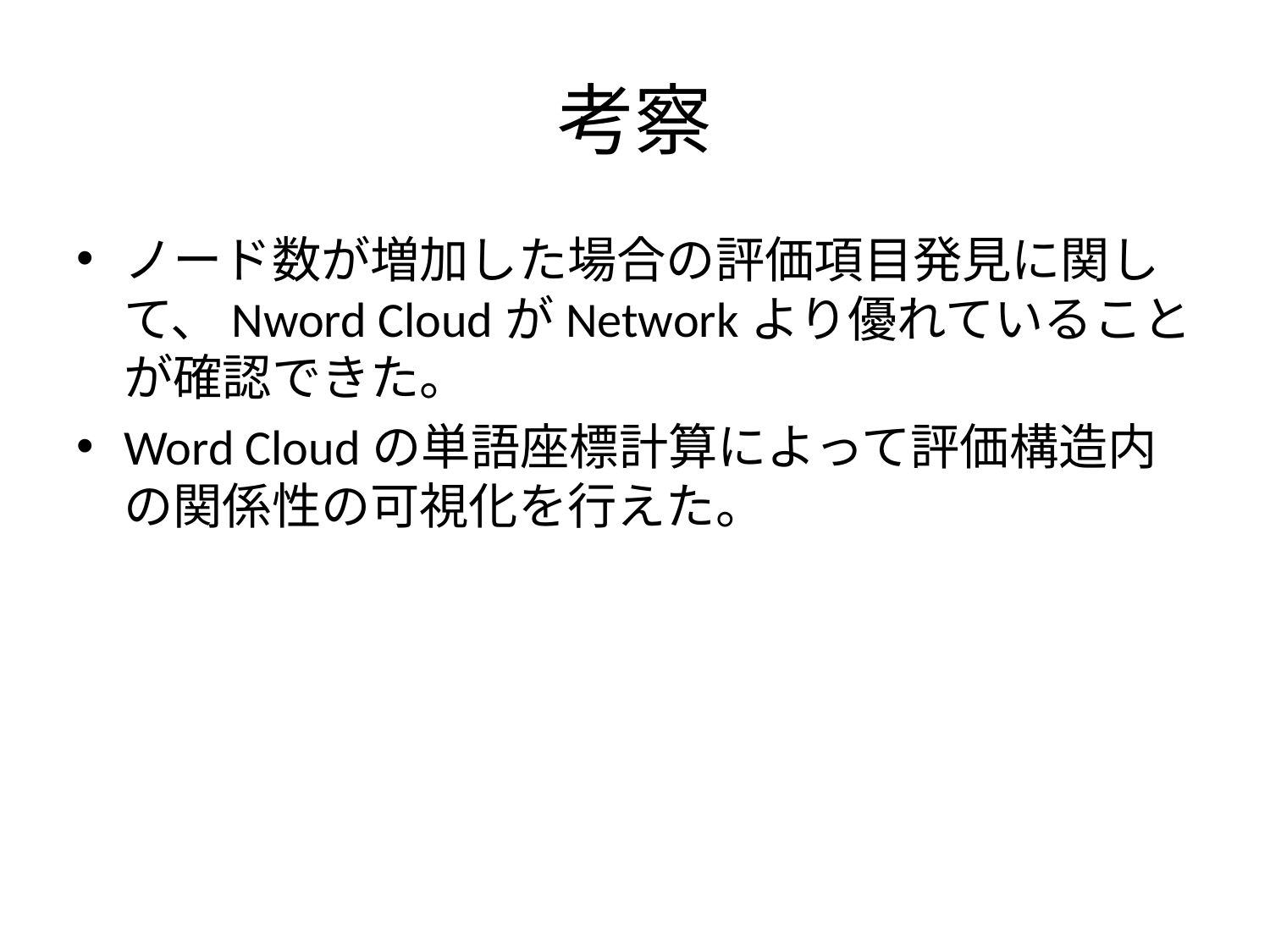

# 考察
ノード数が増加した場合の評価項目発見に関して、Nword CloudがNetworkより優れていることが確認できた。
Word Cloudの単語座標計算によって評価構造内の関係性の可視化を行えた。